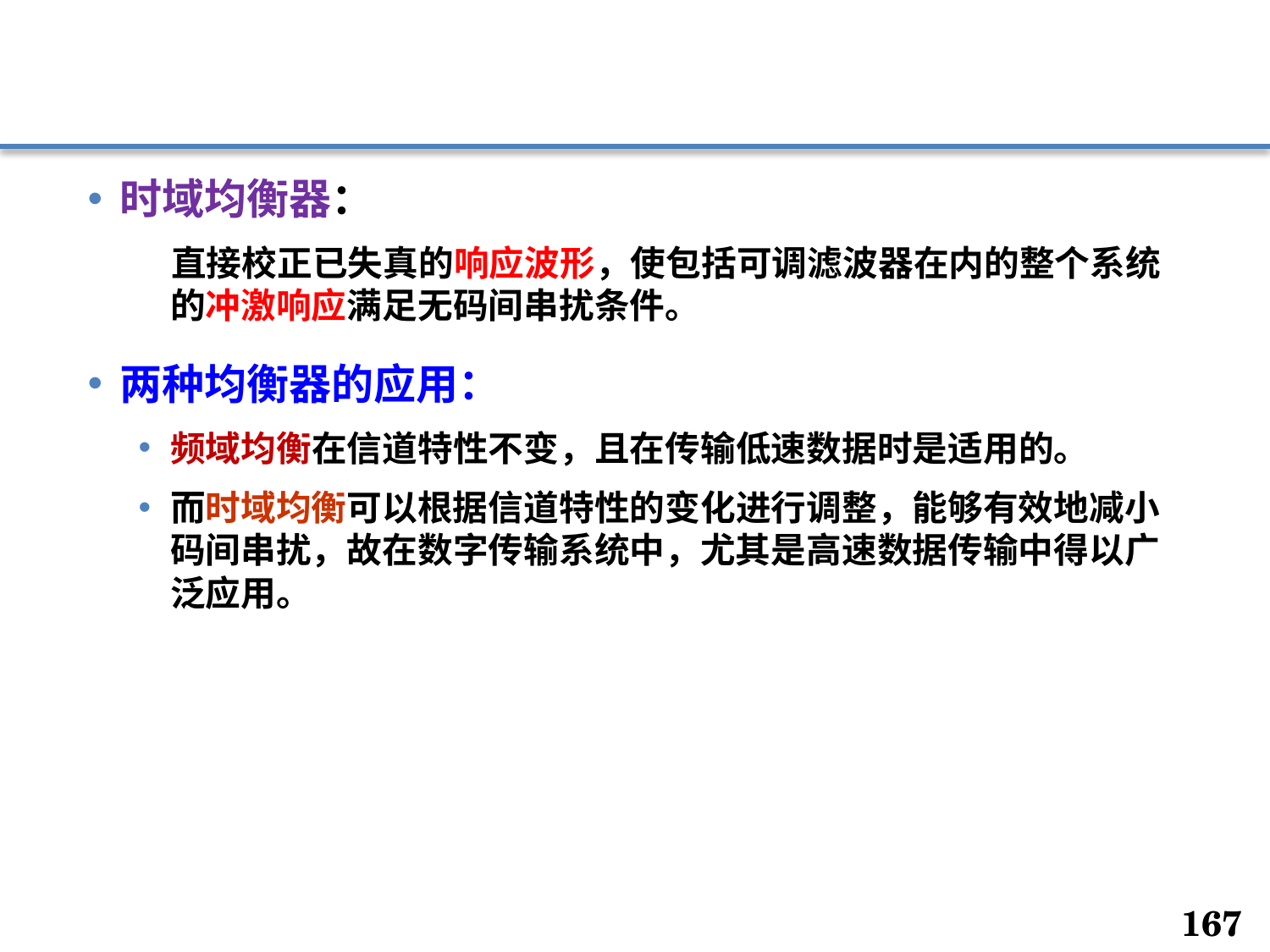

#
时域均衡器：
   直接校正已失真的响应波形，使包括可调滤波器在内的整个系统的冲激响应满足无码间串扰条件。
两种均衡器的应用：
频域均衡在信道特性不变，且在传输低速数据时是适用的。
而时域均衡可以根据信道特性的变化进行调整，能够有效地减小码间串扰，故在数字传输系统中，尤其是高速数据传输中得以广泛应用。
167